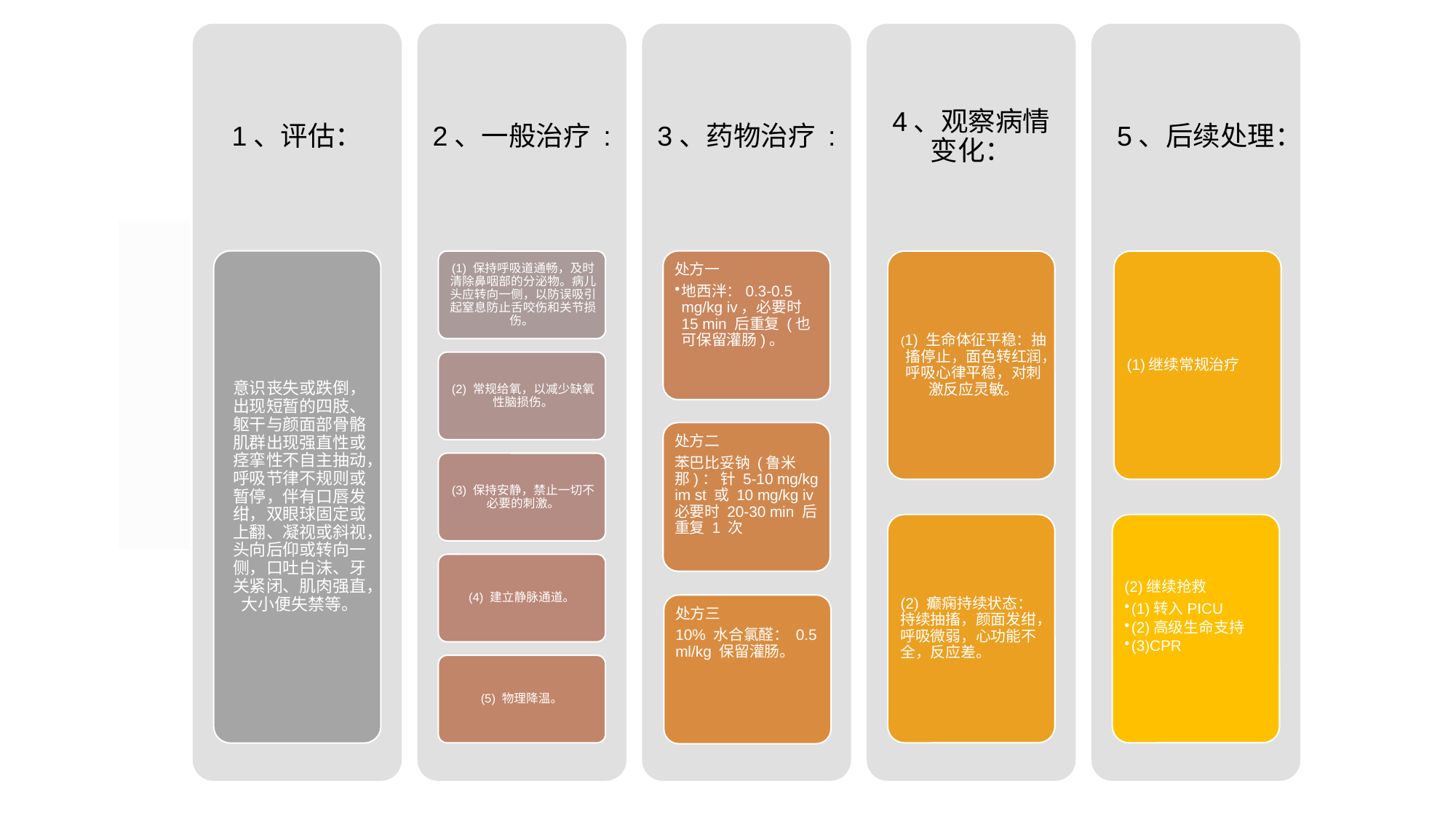

1、评估：
意识丧失或跌倒，出现短暂的四肢、躯干与颜面部骨骼肌群出现强直性或痉挛性不自主抽动，呼吸节律不规则或暂停，伴有口唇发绀，双眼球固定或上翻、凝视或斜视，头向后仰或转向一侧，口吐白沫、牙关紧闭、肌肉强直，大小便失禁等。
2、一般治疗 :
(1) 保持呼吸道通畅，及时清除鼻咽部的分泌物。病儿头应转向一侧，以防误吸引起窒息防止舌咬伤和关节损伤。
(2) 常规给氧，以减少缺氧性脑损伤。
(3) 保持安静，禁止一切不必要的刺激。
(4) 建立静脉通道。
(5) 物理降温。
3、药物治疗 :
处方一
地西泮：0.3-0.5 mg/kg iv，必要时 15 min 后重复 (也可保留灌肠)。
处方二
苯巴比妥钠 (鲁米那)： 针 5-10 mg/kg im st 或 10 mg/kg iv 必要时 20-30 min 后重复 1 次
处方三
10% 水合氯醛： 0.5 ml/kg 保留灌肠。
4、观察病情变化：
(1) 生命体征平稳：抽搐停止，面色转红润，呼吸心律平稳，对刺激反应灵敏。
(2) 癫痫持续状态：持续抽搐，颜面发绀，呼吸微弱，心功能不全，反应差。
5、后续处理：
(1)继续常规治疗

(2)继续抢救
(1)转入PICU
(2)高级生命支持
(3)CPR
小儿高热惊厥抢救流程